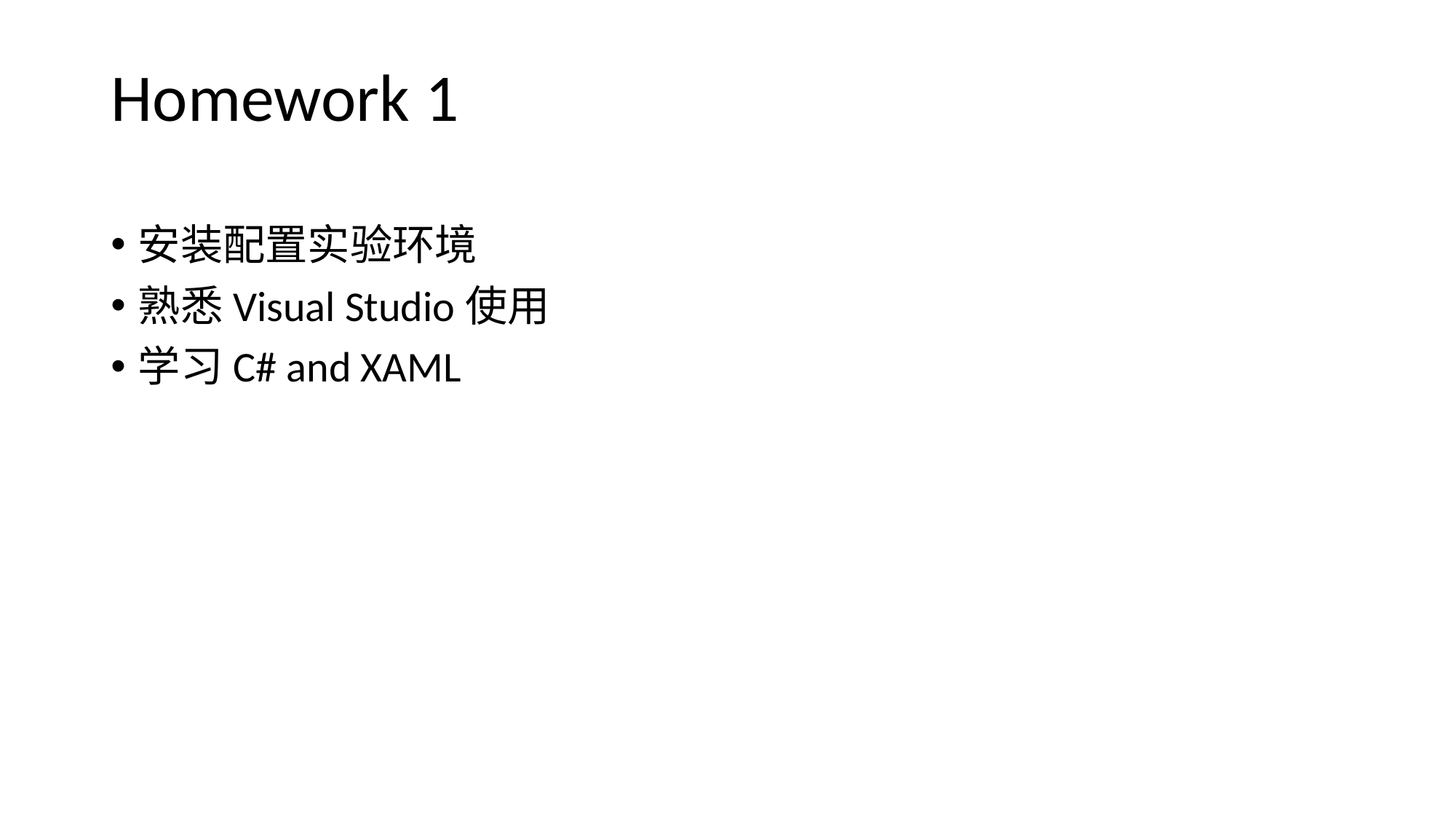

# Homework 1
安装配置实验环境
熟悉Visual Studio使用
学习C# and XAML